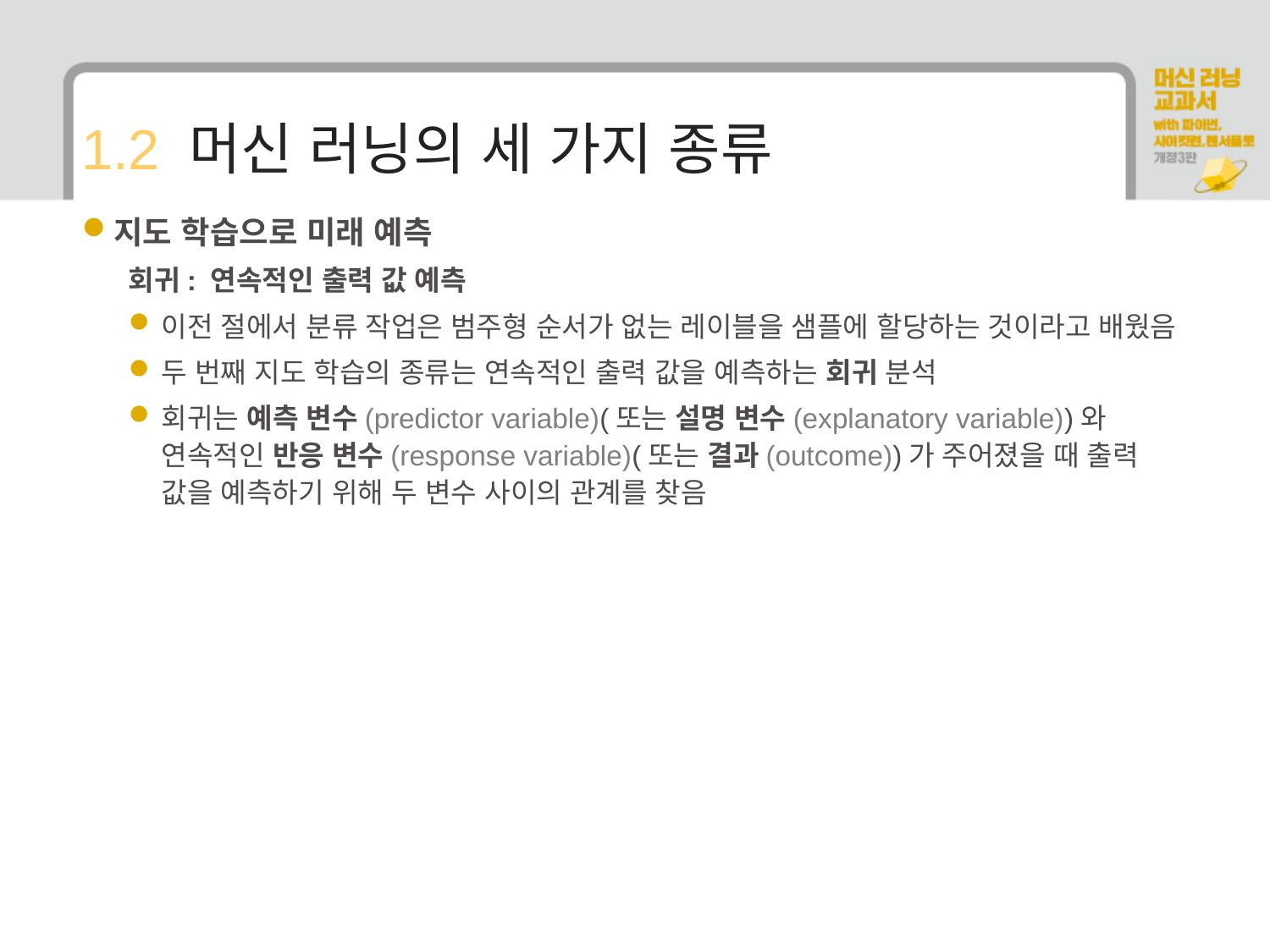

# 1.2 머신 러닝의 세 가지 종류
지도 학습으로 미래 예측
회귀: 연속적인 출력 값 예측
이전 절에서 분류 작업은 범주형 순서가 없는 레이블을 샘플에 할당하는 것이라고 배웠음
두 번째 지도 학습의 종류는 연속적인 출력 값을 예측하는 회귀 분석
회귀는 예측 변수(predictor variable)(또는 설명 변수(explanatory variable))와 연속적인 반응 변수(response variable)(또는 결과(outcome))가 주어졌을 때 출력 값을 예측하기 위해 두 변수 사이의 관계를 찾음